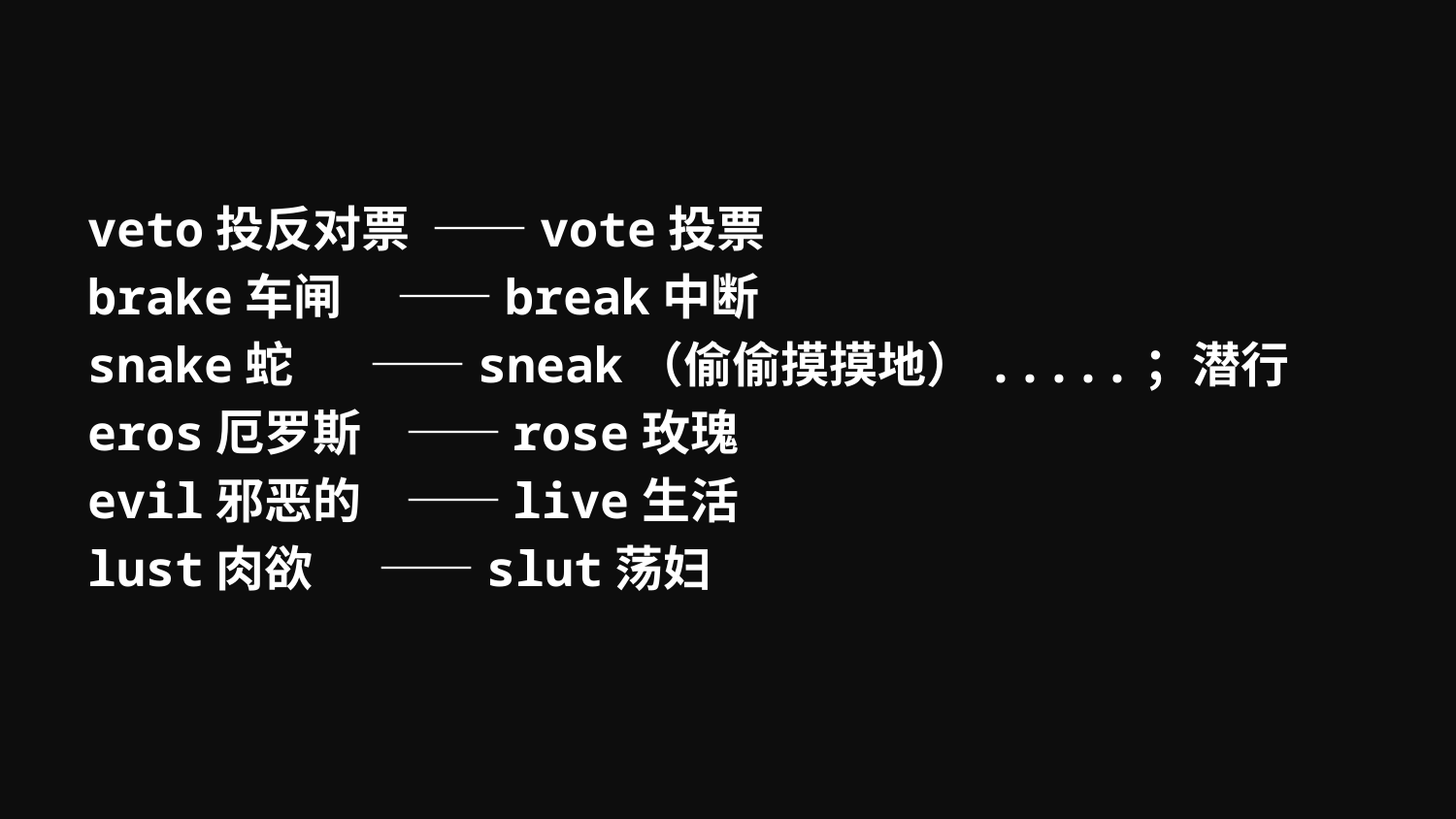

#
veto投反对票  ——vote投票
brake车闸     ——break中断
snake蛇       ——sneak（偷偷摸摸地）.....；潜行
eros厄罗斯    ——rose玫瑰
evil邪恶的    ——live生活
lust肉欲      ——slut荡妇